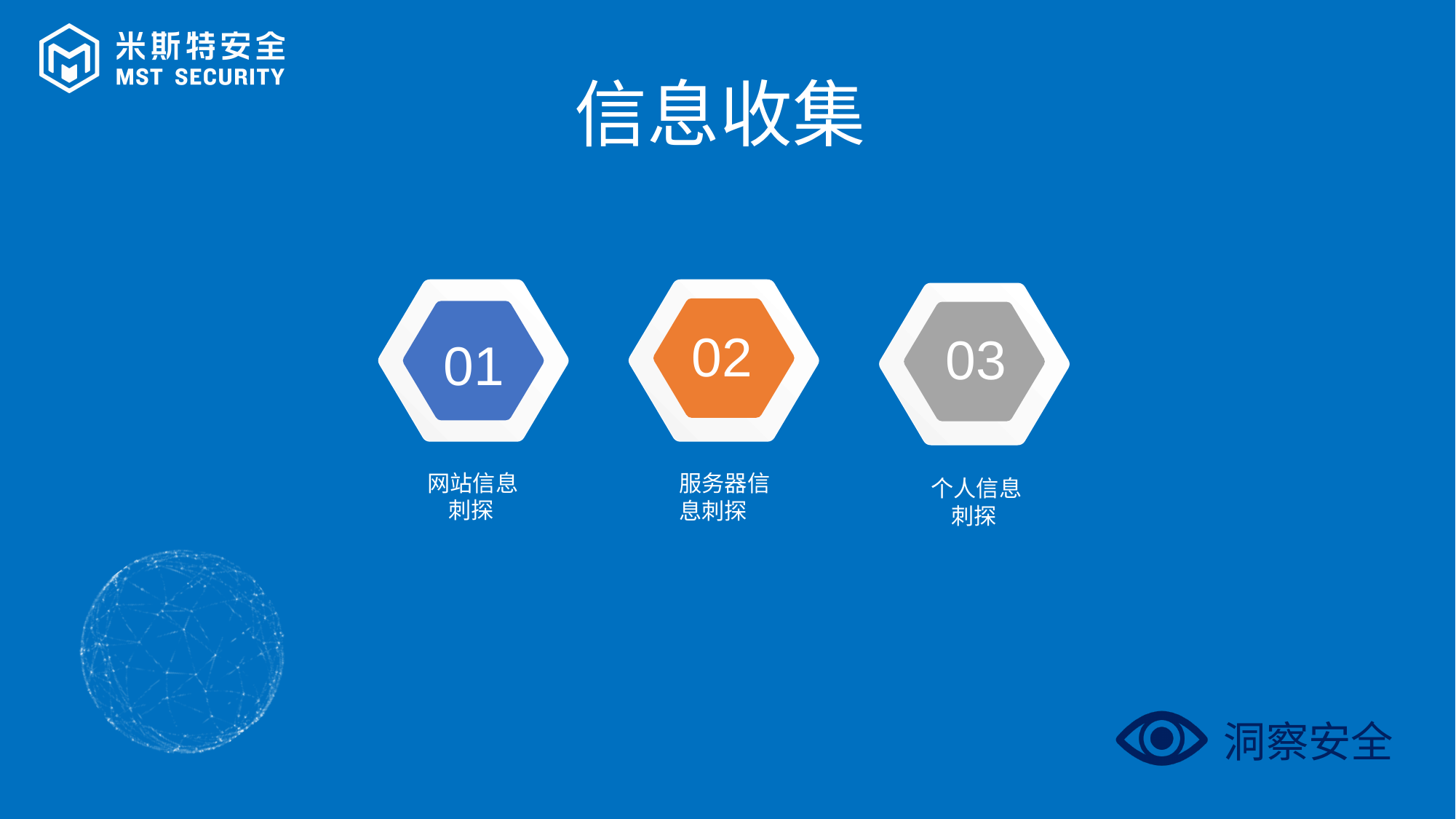

信息收集

01

02

03
网站信息
   刺探
服务器信息刺探
个人信息
   刺探